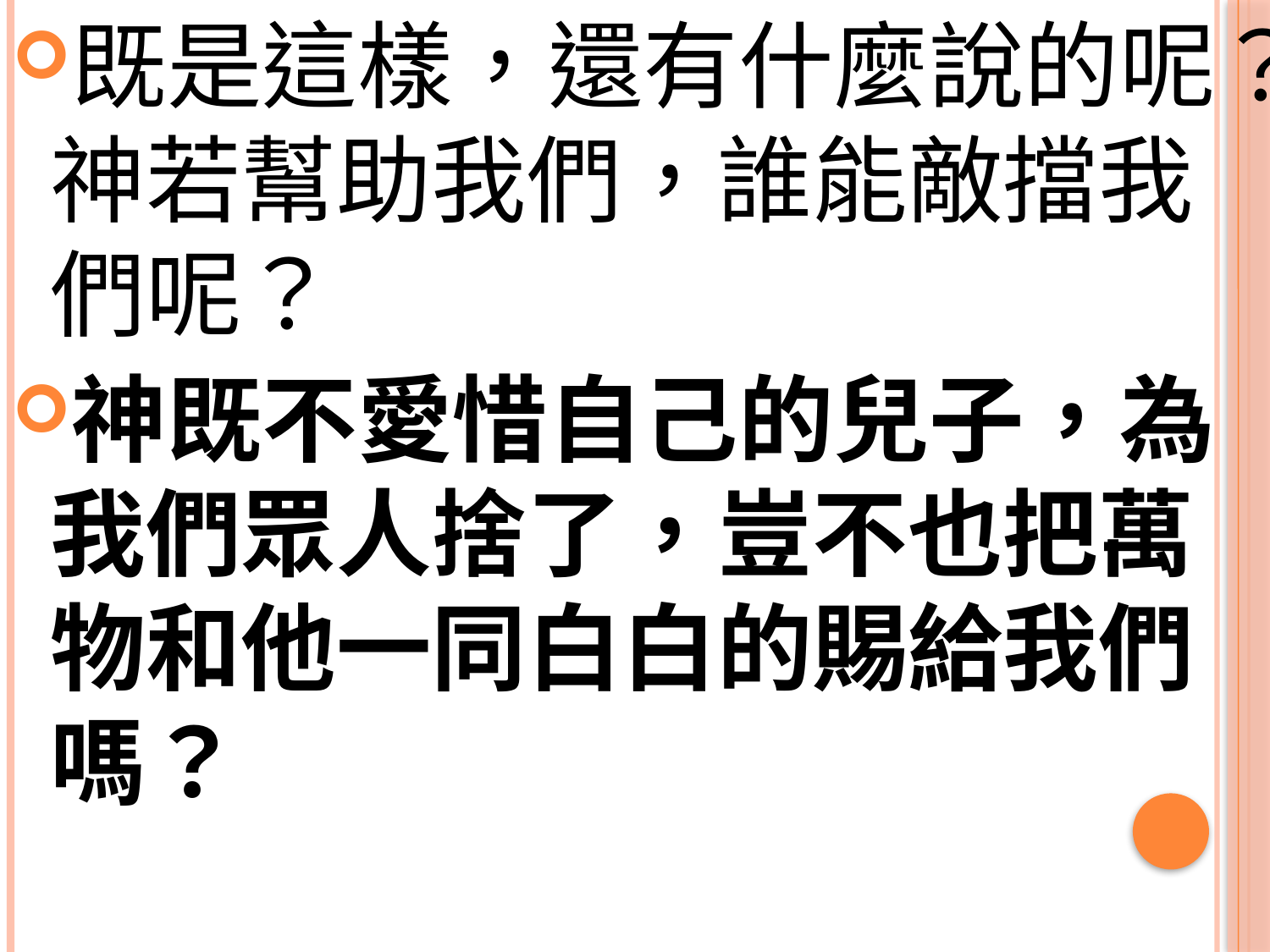

既是這樣，還有什麼說的呢？神若幫助我們，誰能敵擋我們呢？
神既不愛惜自己的兒子，為我們眾人捨了，豈不也把萬物和他一同白白的賜給我們嗎？